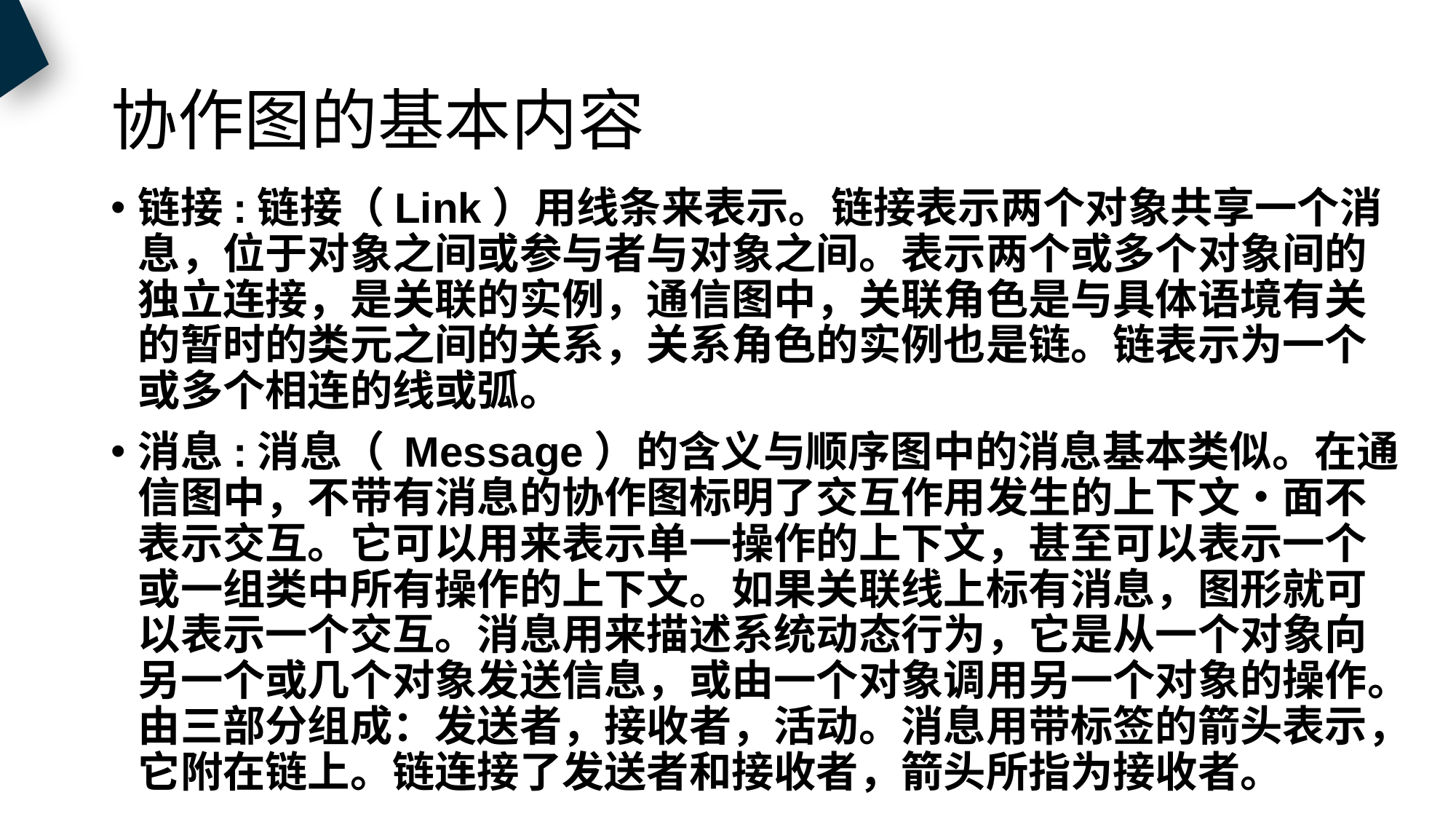

# 协作图的基本内容
链接:链接（Link）用线条来表示。链接表示两个对象共享一个消息，位于对象之间或参与者与对象之间。表示两个或多个对象间的独立连接，是关联的实例，通信图中，关联角色是与具体语境有关的暂时的类元之间的关系，关系角色的实例也是链。链表示为一个或多个相连的线或弧。
消息:消息（ Message）的含义与顺序图中的消息基本类似。在通信图中，不带有消息的协作图标明了交互作用发生的上下文・面不表示交互。它可以用来表示单一操作的上下文，甚至可以表示一个或一组类中所有操作的上下文。如果关联线上标有消息，图形就可以表示一个交互。消息用来描述系统动态行为，它是从一个对象向另一个或几个对象发送信息，或由一个对象调用另一个对象的操作。由三部分组成：发送者，接收者，活动。消息用带标签的箭头表示，它附在链上。链连接了发送者和接收者，箭头所指为接收者。